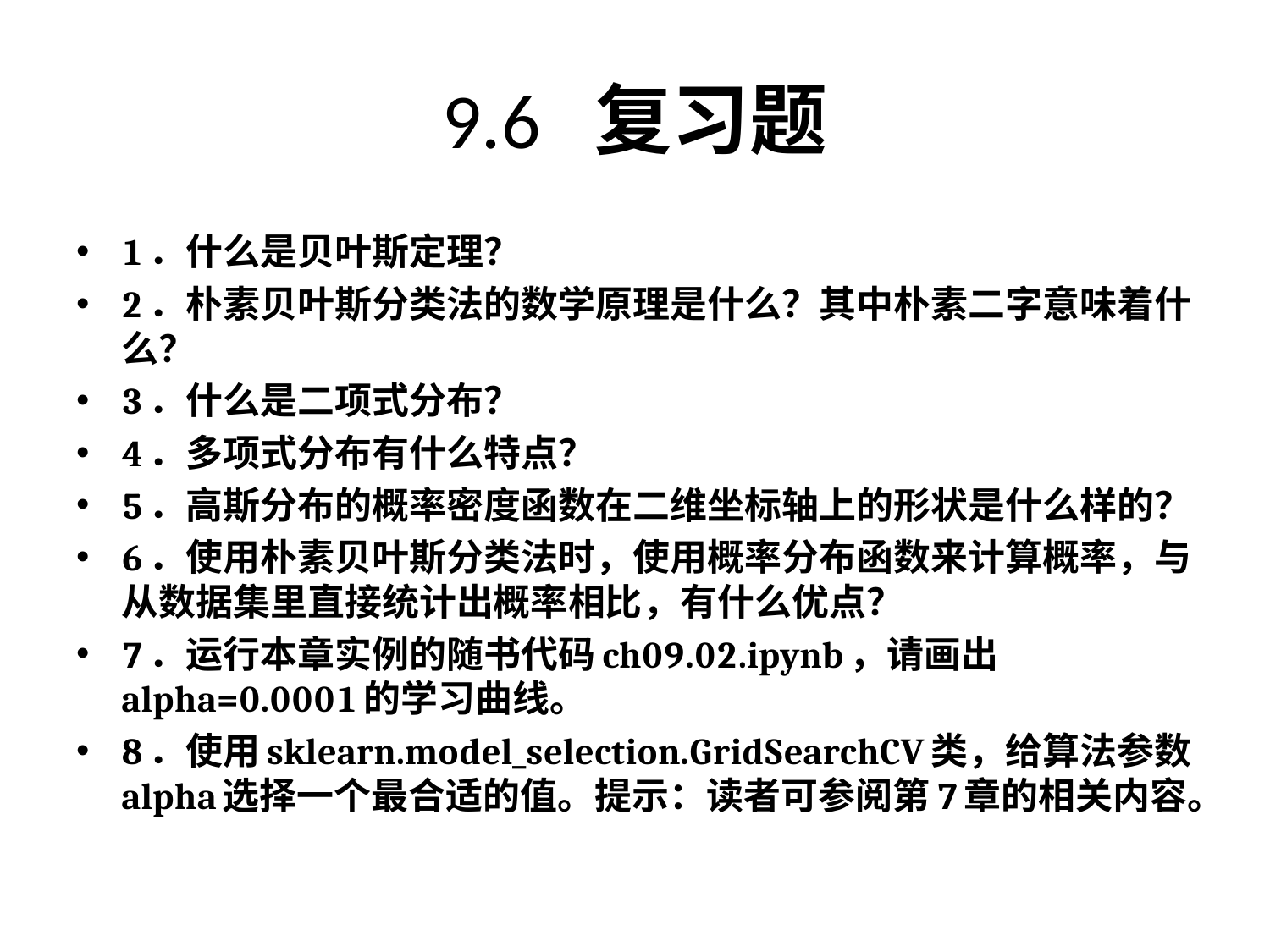

# 9.6  复习题
1．什么是贝叶斯定理？
2．朴素贝叶斯分类法的数学原理是什么？其中朴素二字意味着什么？
3．什么是二项式分布？
4．多项式分布有什么特点？
5．高斯分布的概率密度函数在二维坐标轴上的形状是什么样的？
6．使用朴素贝叶斯分类法时，使用概率分布函数来计算概率，与从数据集里直接统计出概率相比，有什么优点？
7．运行本章实例的随书代码ch09.02.ipynb，请画出alpha=0.0001的学习曲线。
8．使用sklearn.model_selection.GridSearchCV类，给算法参数alpha选择一个最合适的值。提示：读者可参阅第7章的相关内容。